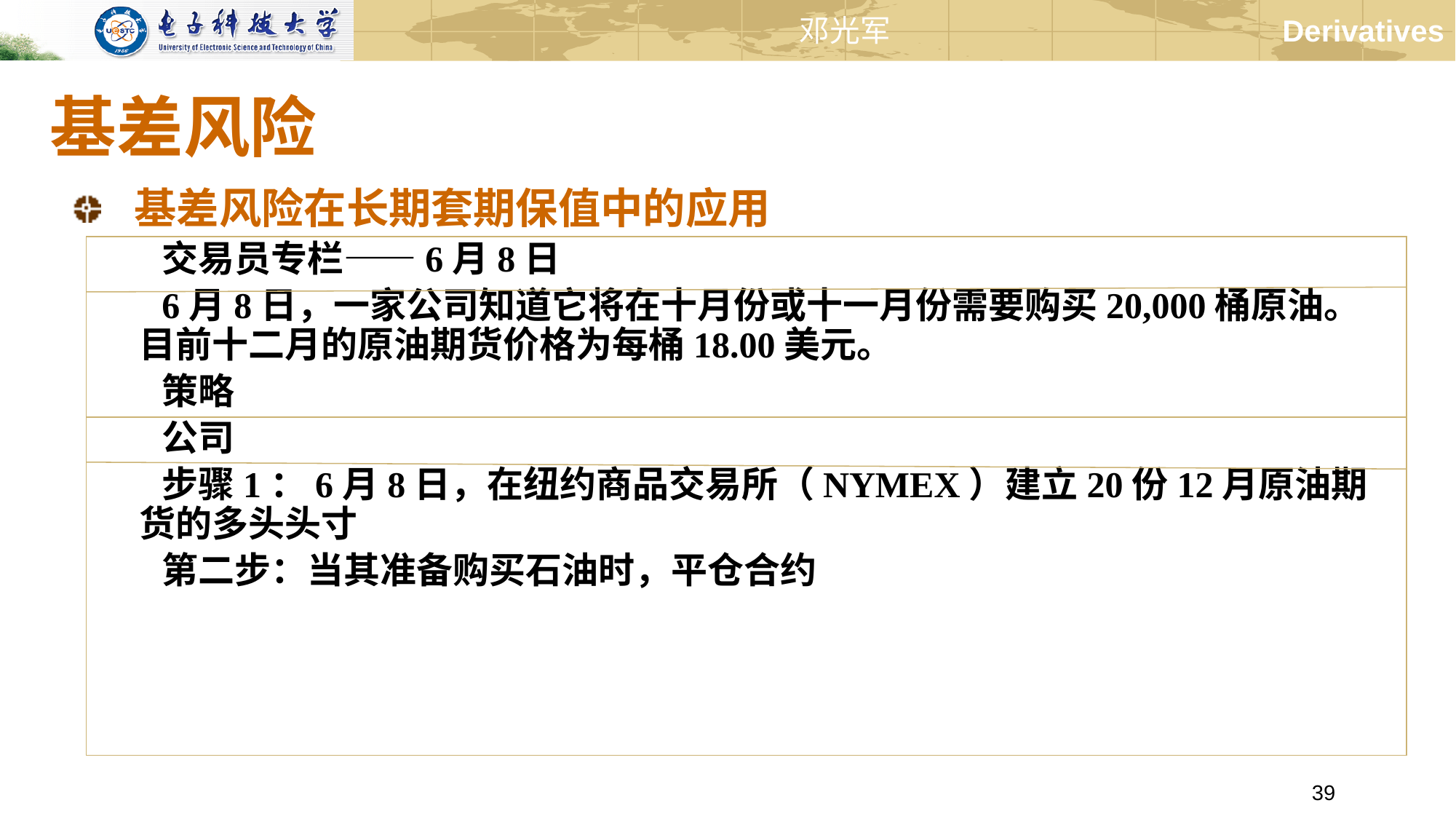

# 基差风险
基差风险在长期套期保值中的应用
交易员专栏——6月8日
6月8日，一家公司知道它将在十月份或十一月份需要购买20,000桶原油。目前十二月的原油期货价格为每桶18.00美元。
策略
公司
步骤1：6月8日，在纽约商品交易所（NYMEX）建立20份12月原油期货的多头头寸
第二步：当其准备购买石油时，平仓合约